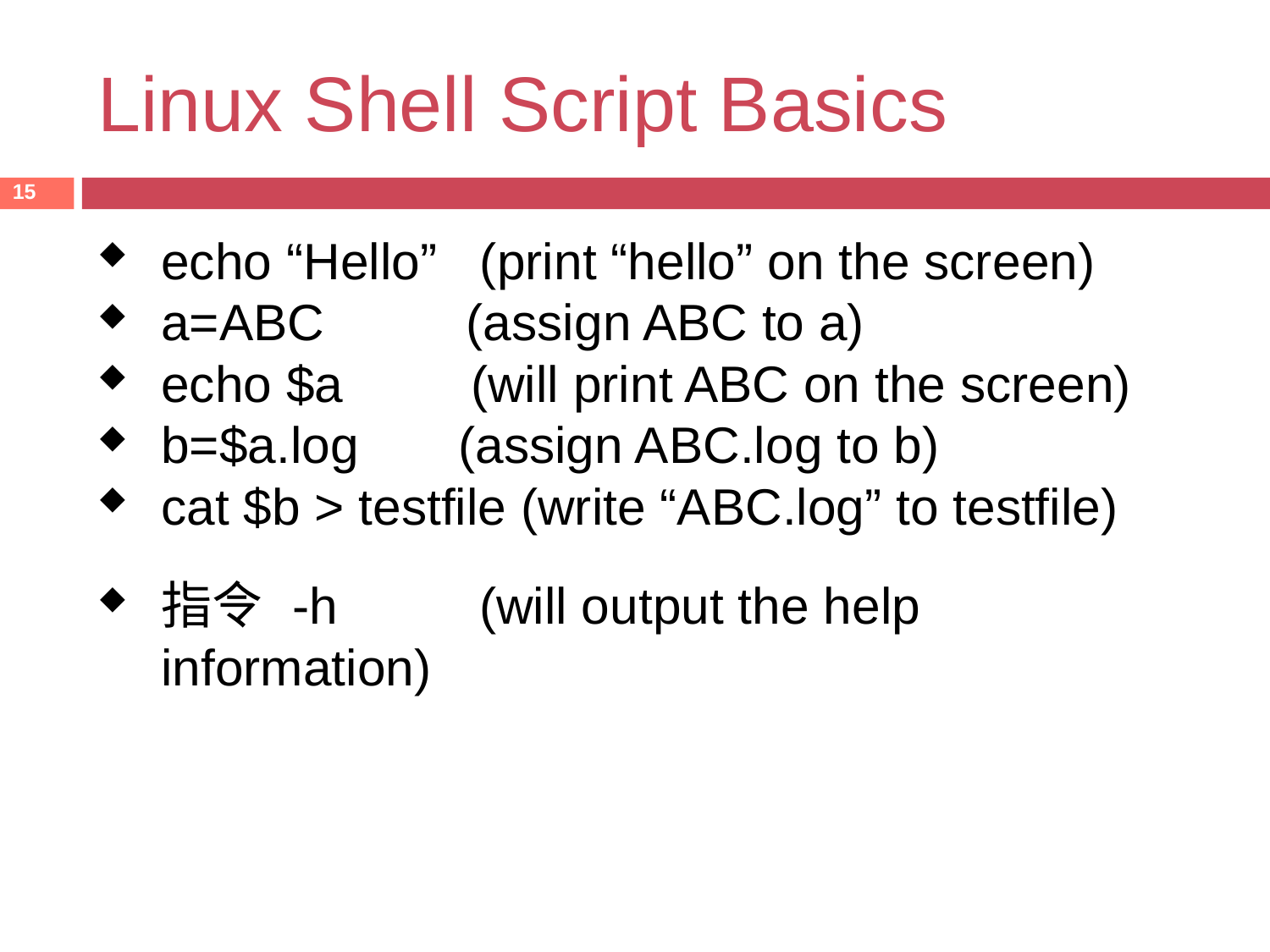

Linux Shell Script Basics
15
echo “Hello”   (print “hello” on the screen)
a=ABC          (assign ABC to a)
echo $a         (will print ABC on the screen)
b=$a.log       (assign ABC.log to b)
cat $b > testfile (write “ABC.log” to testfile)

指令 -h          (will output the help information)